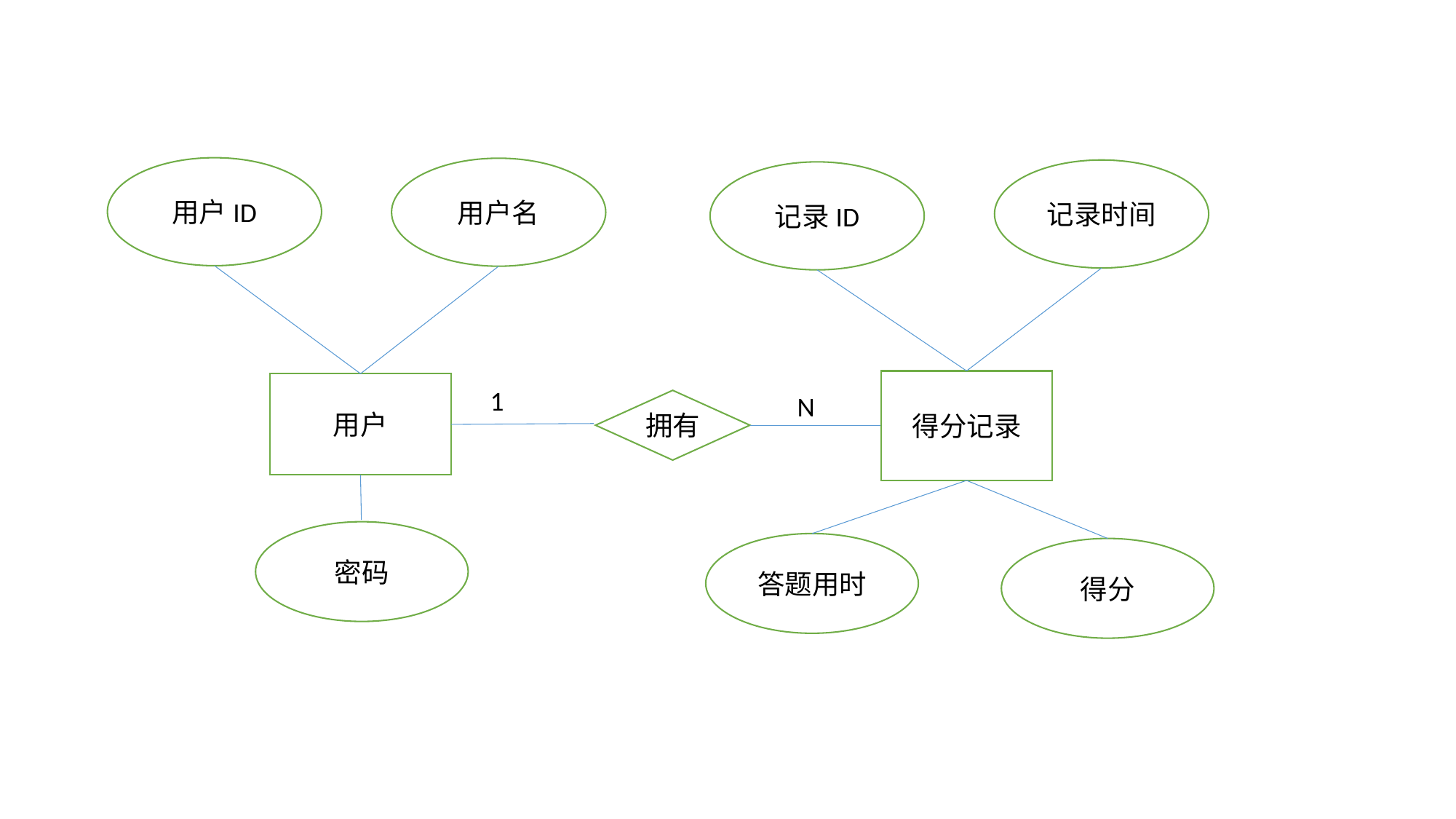

用户ID
用户名
记录时间
记录ID
得分记录
用户
1
N
拥有
密码
答题用时
得分